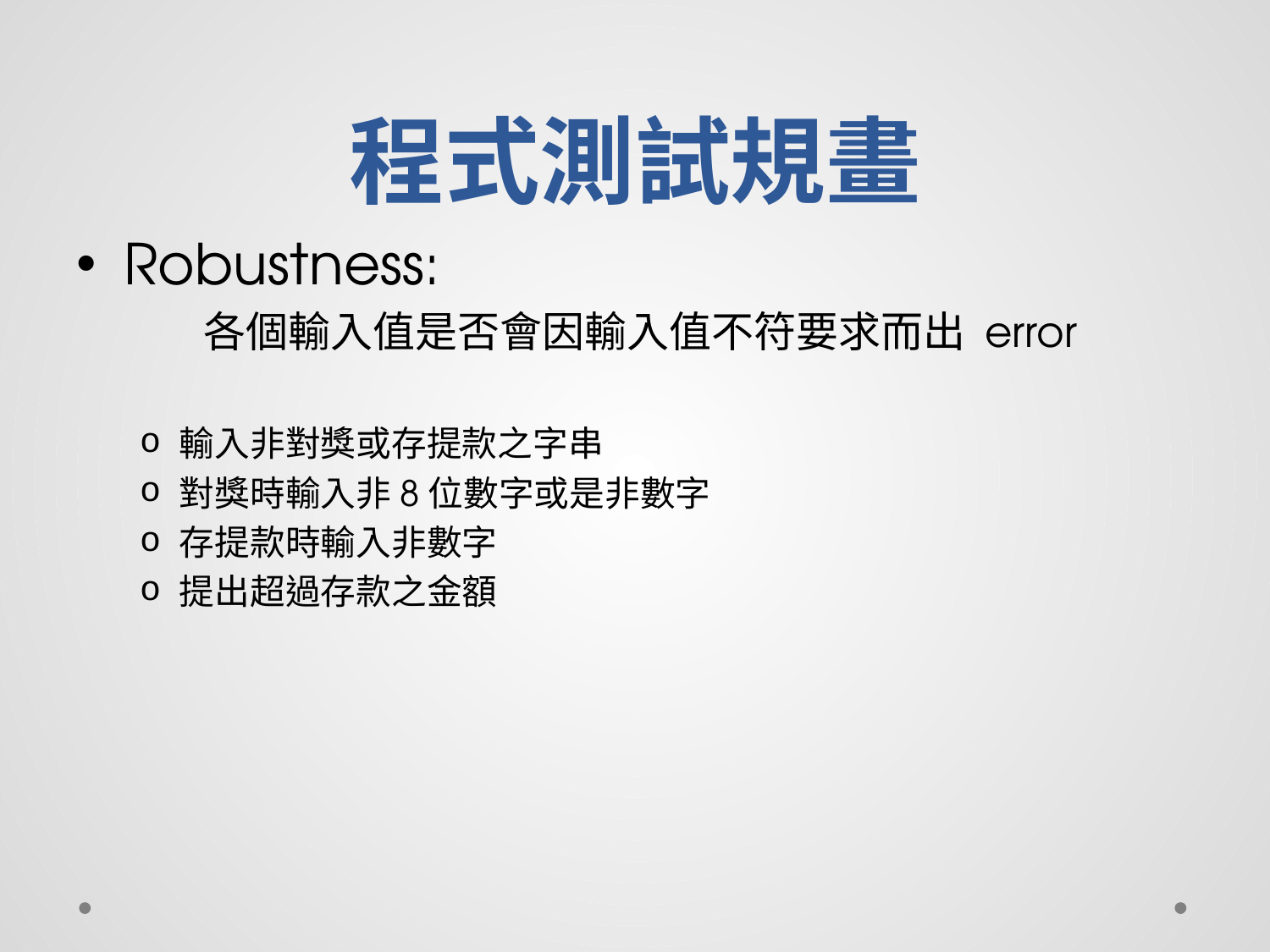

# 程式測試規畫
Robustness:
	各個輸入值是否會因輸入值不符要求而出 error

輸入非對獎或存提款之字串
對獎時輸入非8位數字或是非數字
存提款時輸入非數字
提出超過存款之金額